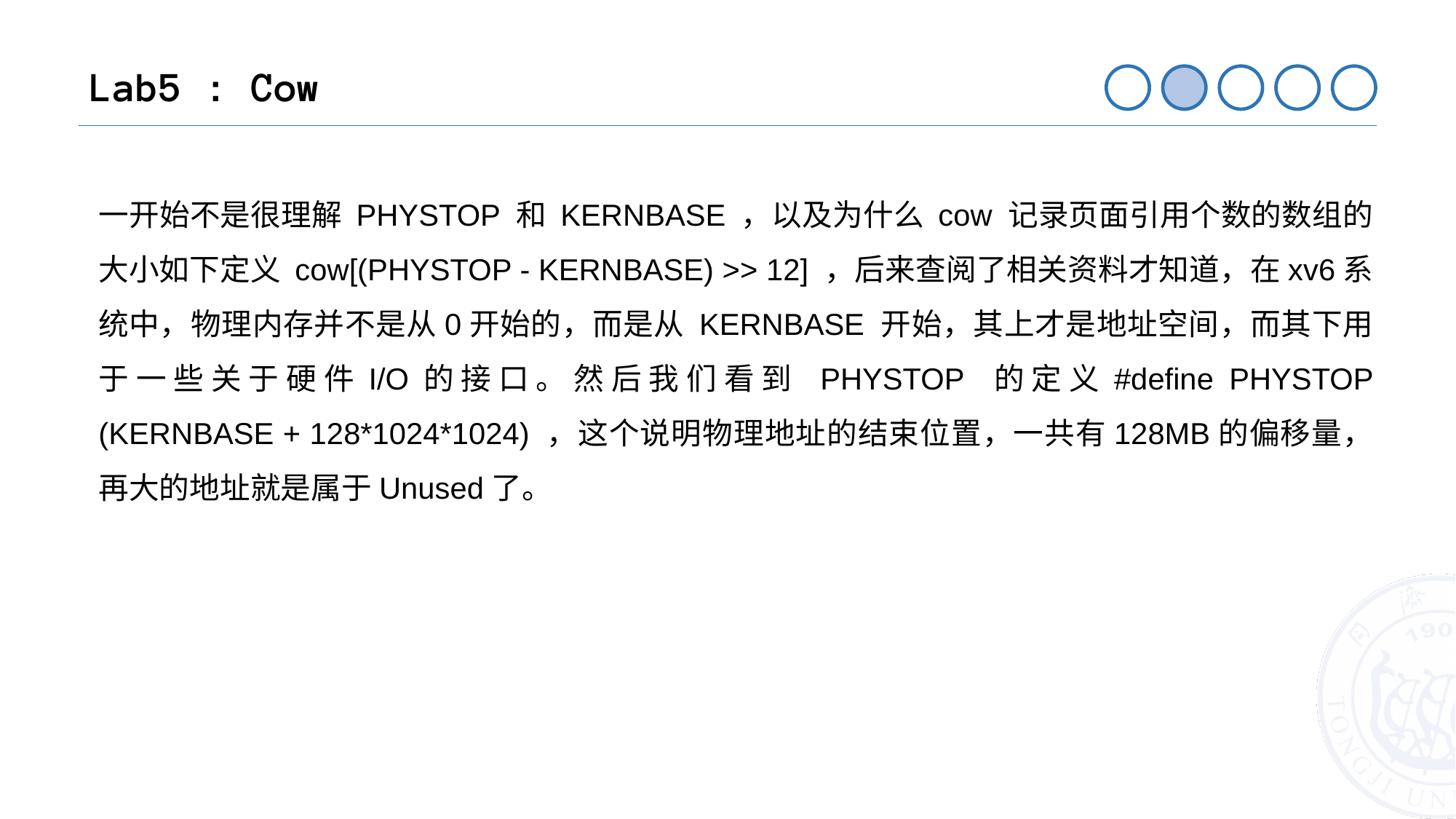

Lab5 : Cow

一开始不是很理解 PHYSTOP 和 KERNBASE ，以及为什么 cow 记录页面引用个数的数组的大小如下定义 cow[(PHYSTOP - KERNBASE) >> 12] ，后来查阅了相关资料才知道，在xv6系统中，物理内存并不是从0开始的，而是从 KERNBASE 开始，其上才是地址空间，而其下用于一些关于硬件I/O的接口。然后我们看到 PHYSTOP 的定义#define PHYSTOP (KERNBASE + 128*1024*1024) ，这个说明物理地址的结束位置，一共有128MB的偏移量，再大的地址就是属于Unused了。